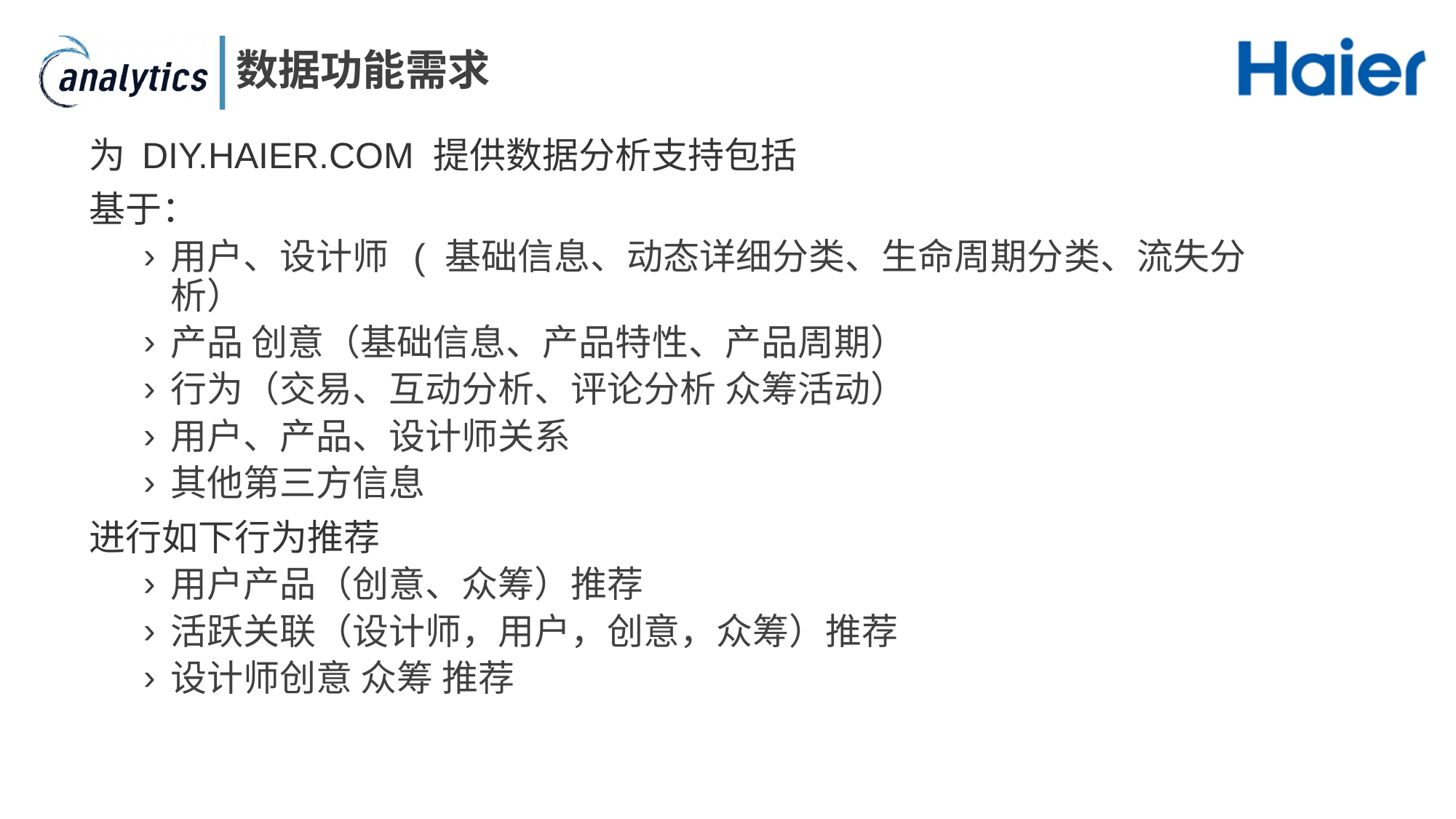

# 数据功能需求
为 DIY.HAIER.COM 提供数据分析支持包括
基于：
用户、设计师  ( 基础信息、动态详细分类、生命周期分类、流失分析）
产品 创意（基础信息、产品特性、产品周期）
行为（交易、互动分析、评论分析 众筹活动）
用户、产品、设计师关系
其他第三方信息
进行如下行为推荐
用户产品（创意、众筹）推荐
活跃关联（设计师，用户，创意，众筹）推荐
设计师创意 众筹 推荐